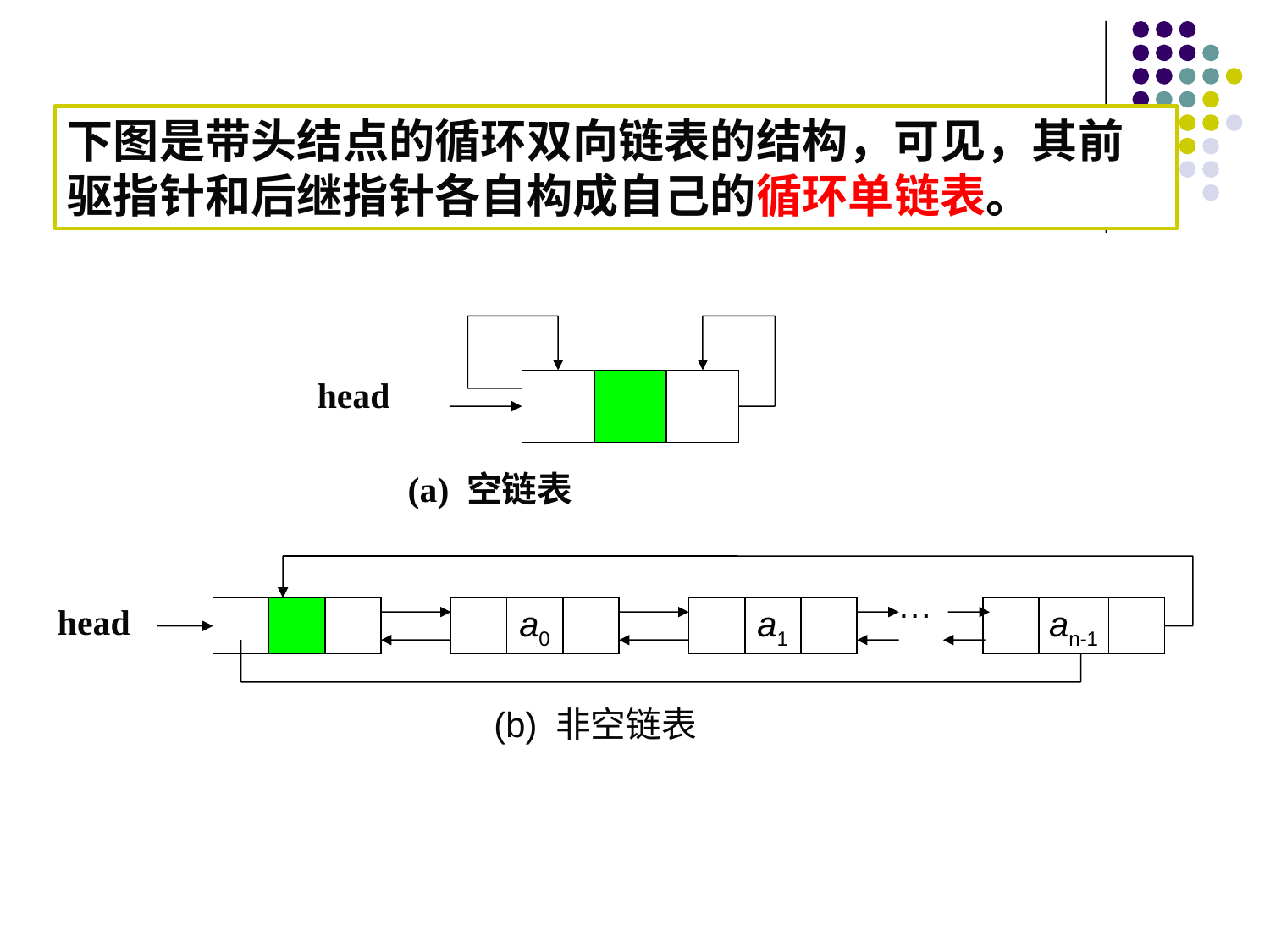

下图是带头结点的循环双向链表的结构，可见，其前驱指针和后继指针各自构成自己的循环单链表。

head

(a) 空链表

…
head

a0

a1

an-1

(b) 非空链表